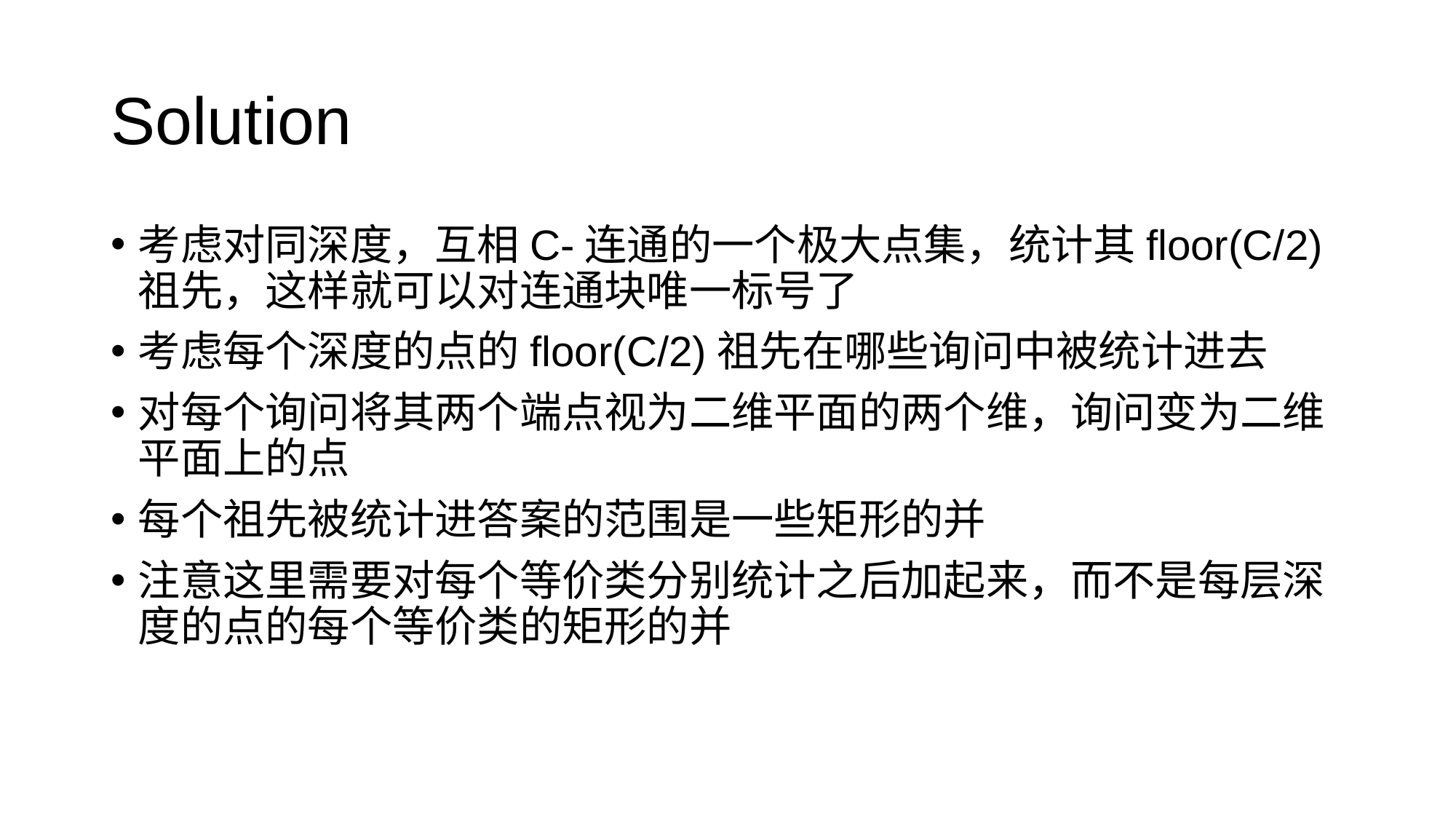

# Solution
考虑对同深度，互相C-连通的一个极大点集，统计其floor(C/2)祖先，这样就可以对连通块唯一标号了
考虑每个深度的点的floor(C/2)祖先在哪些询问中被统计进去
对每个询问将其两个端点视为二维平面的两个维，询问变为二维平面上的点
每个祖先被统计进答案的范围是一些矩形的并
注意这里需要对每个等价类分别统计之后加起来，而不是每层深度的点的每个等价类的矩形的并